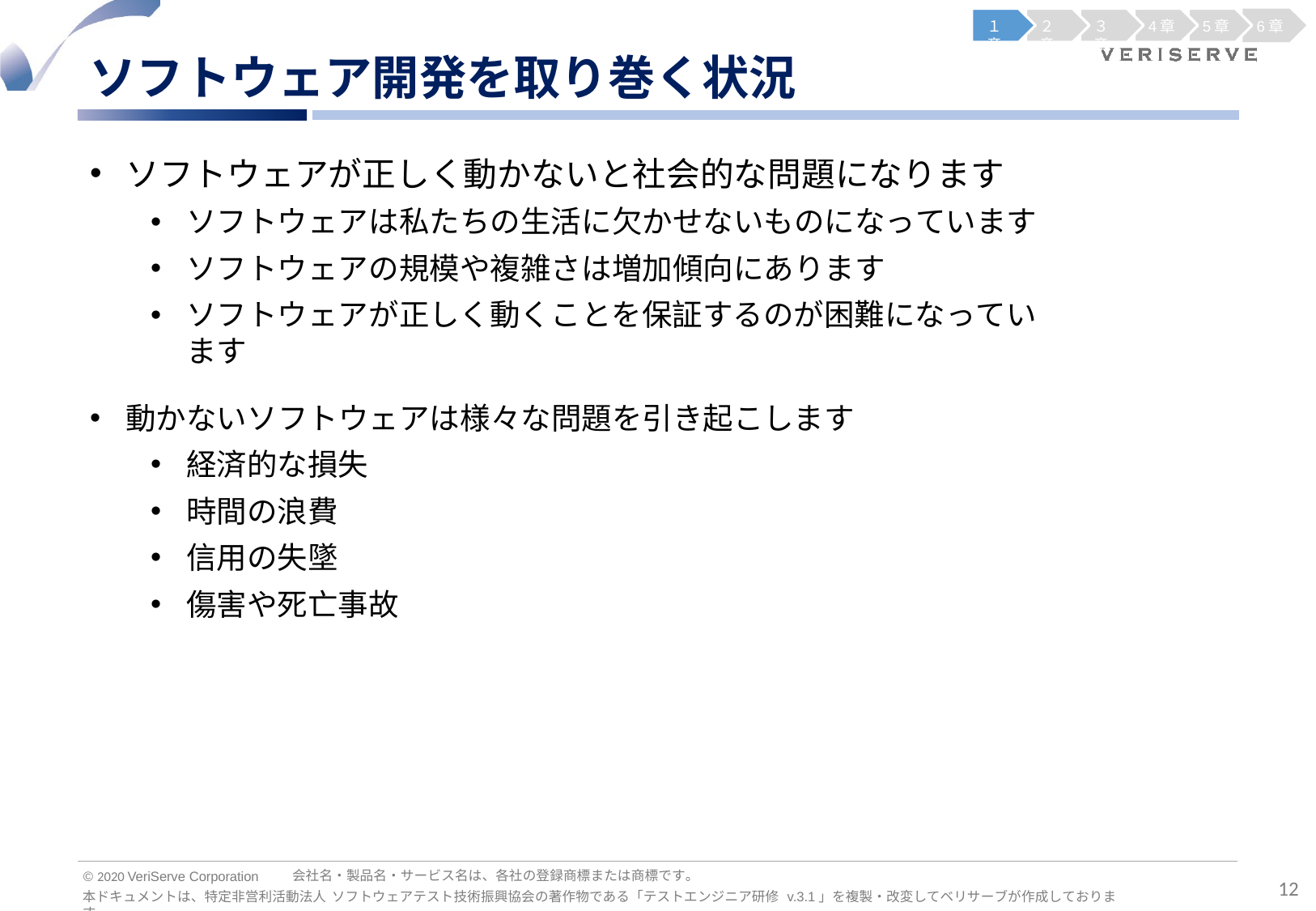

１章
２章
３章
4章
5章
6章
ソフトウェア開発を取り巻く状況

ソフトウェアが正しく動かないと社会的な問題になります
ソフトウェアは私たちの生活に欠かせないものになっています
ソフトウェアの規模や複雑さは増加傾向にあります
ソフトウェアが正しく動くことを保証するのが困難になっています
動かないソフトウェアは様々な問題を引き起こします
経済的な損失
時間の浪費
信用の失墜
傷害や死亡事故
会社名・製品名・サービス名は、各社の登録商標または商標です。
© 2020 VeriServe Corporation
12
本ドキュメントは、特定非営利活動法人 ソフトウェアテスト技術振興協会の著作物である「テストエンジニア研修 v.3.1」を複製・改変してベリサーブが作成しております。